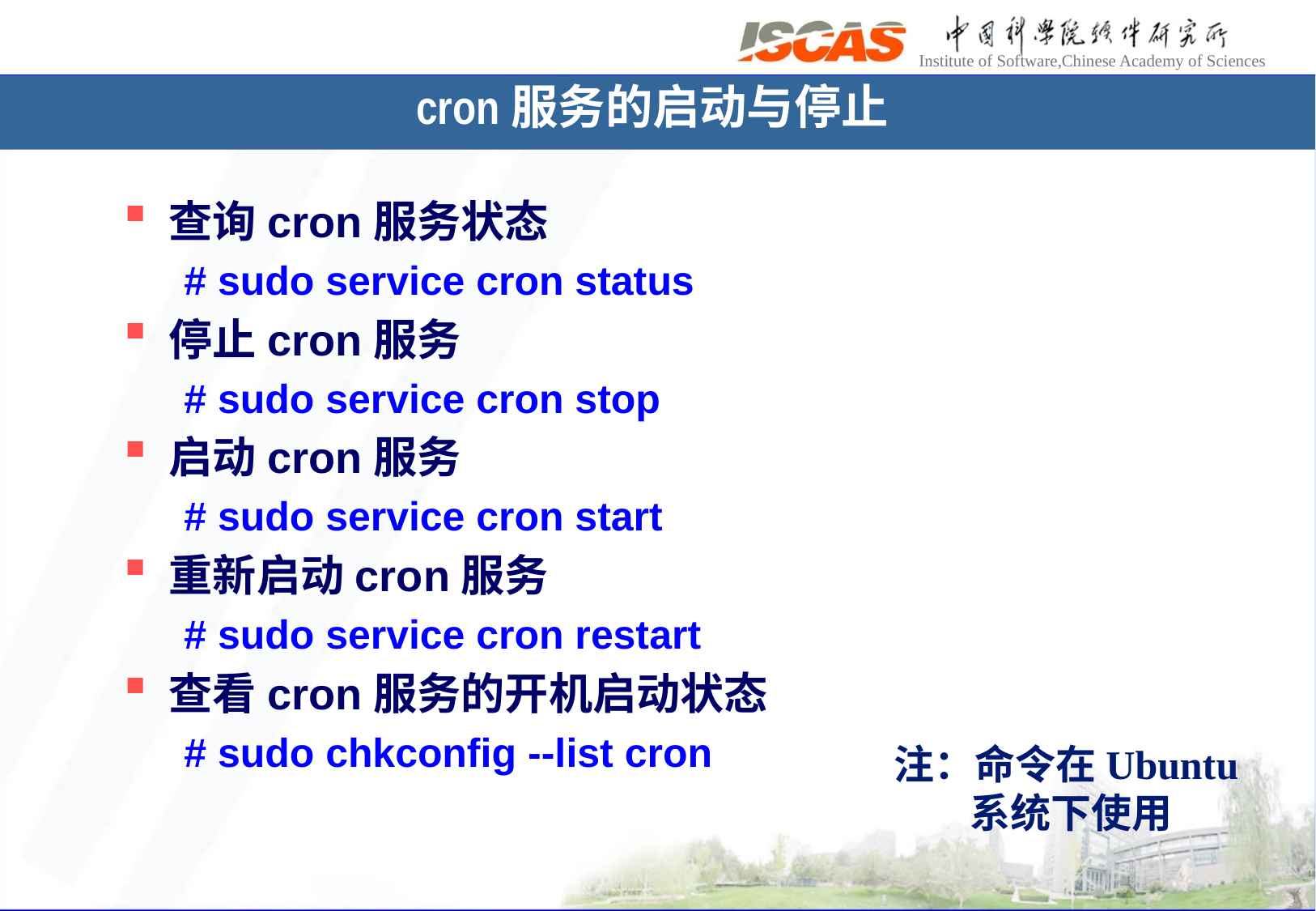

# cron服务的启动与停止
查询cron服务状态
# sudo service cron status
停止cron服务
# sudo service cron stop
启动cron服务
# sudo service cron start
重新启动cron服务
# sudo service cron restart
查看cron服务的开机启动状态
# sudo chkconfig --list cron
注：命令在Ubuntu系统下使用